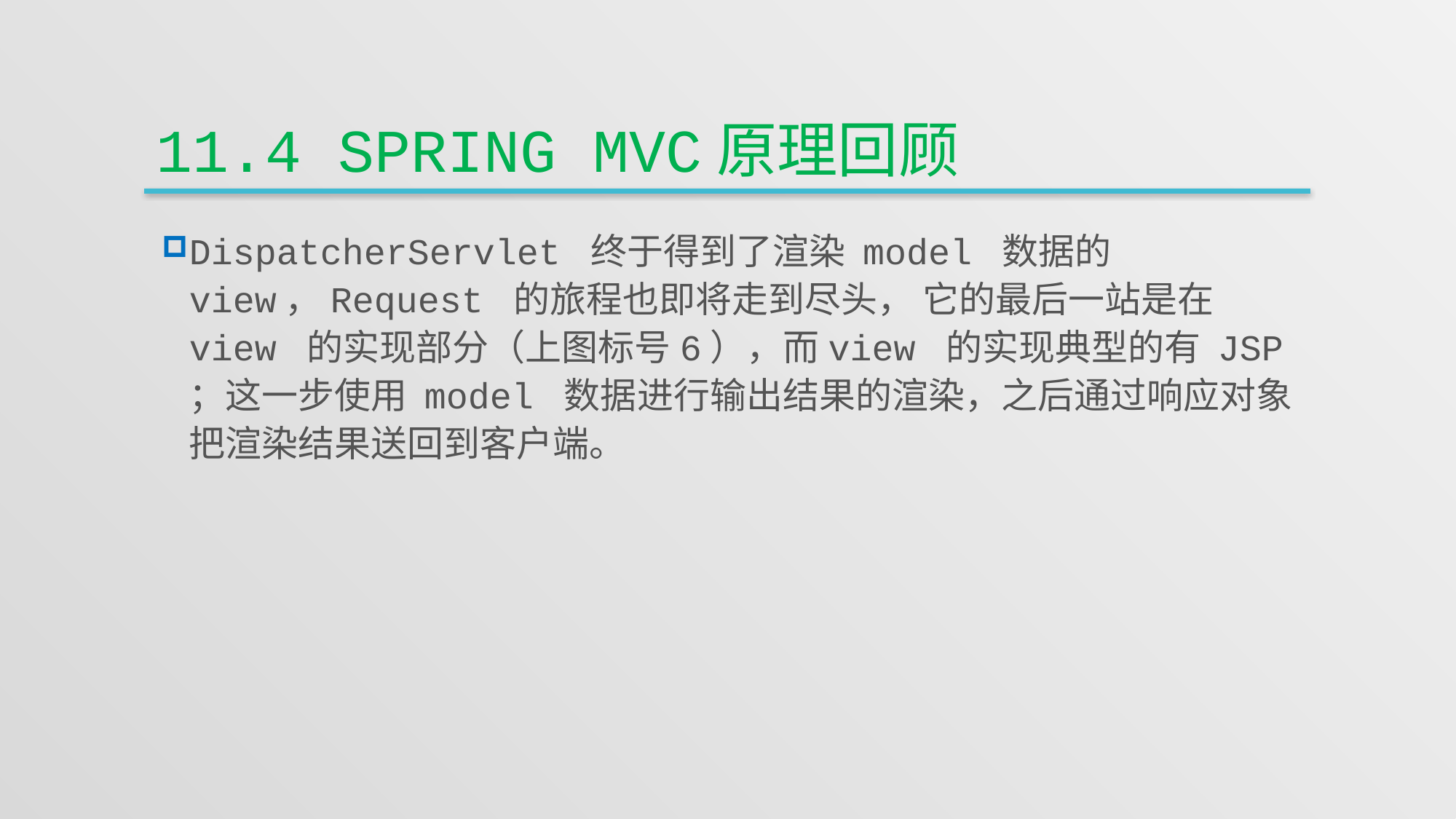

# 11.4 Spring MVC原理回顾
DispatcherServlet 终于得到了渲染 model 数据的 view，Request 的旅程也即将走到尽头， 它的最后一站是在 view 的实现部分（上图标号6），而view 的实现典型的有 JSP ；这一步使用 model 数据进行输出结果的渲染，之后通过响应对象把渲染结果送回到客户端。